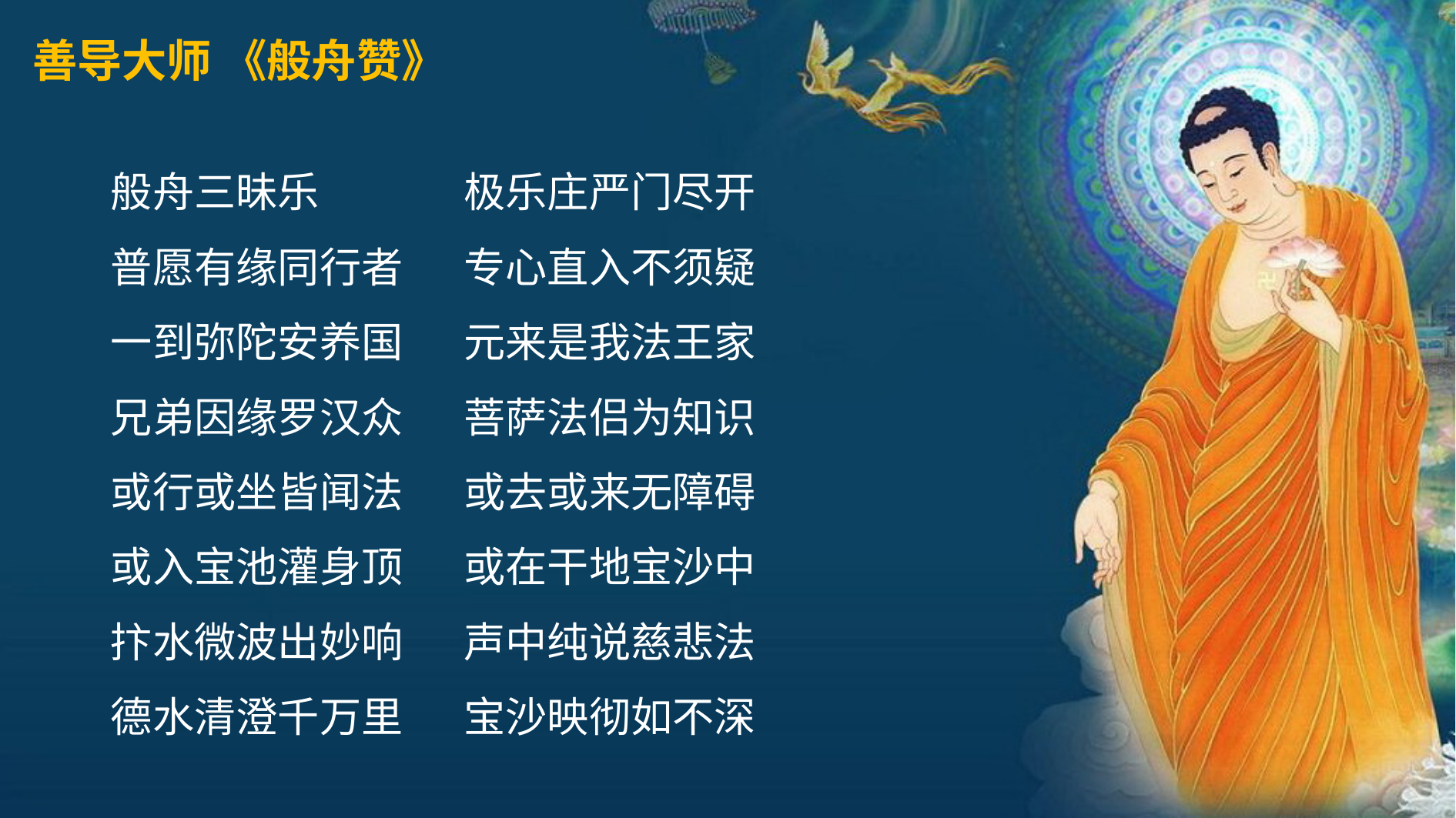

善导大师 《般舟赞》
般舟三昧乐　　　  极乐庄严门尽开
普愿有缘同行者　  专心直入不须疑
一到弥陀安养国　  元来是我法王家
兄弟因缘罗汉众  　菩萨法侣为知识
或行或坐皆闻法　  或去或来无障碍
或入宝池灌身顶　  或在干地宝沙中
抃水微波出妙响　  声中纯说慈悲法
德水清澄千万里　  宝沙映彻如不深